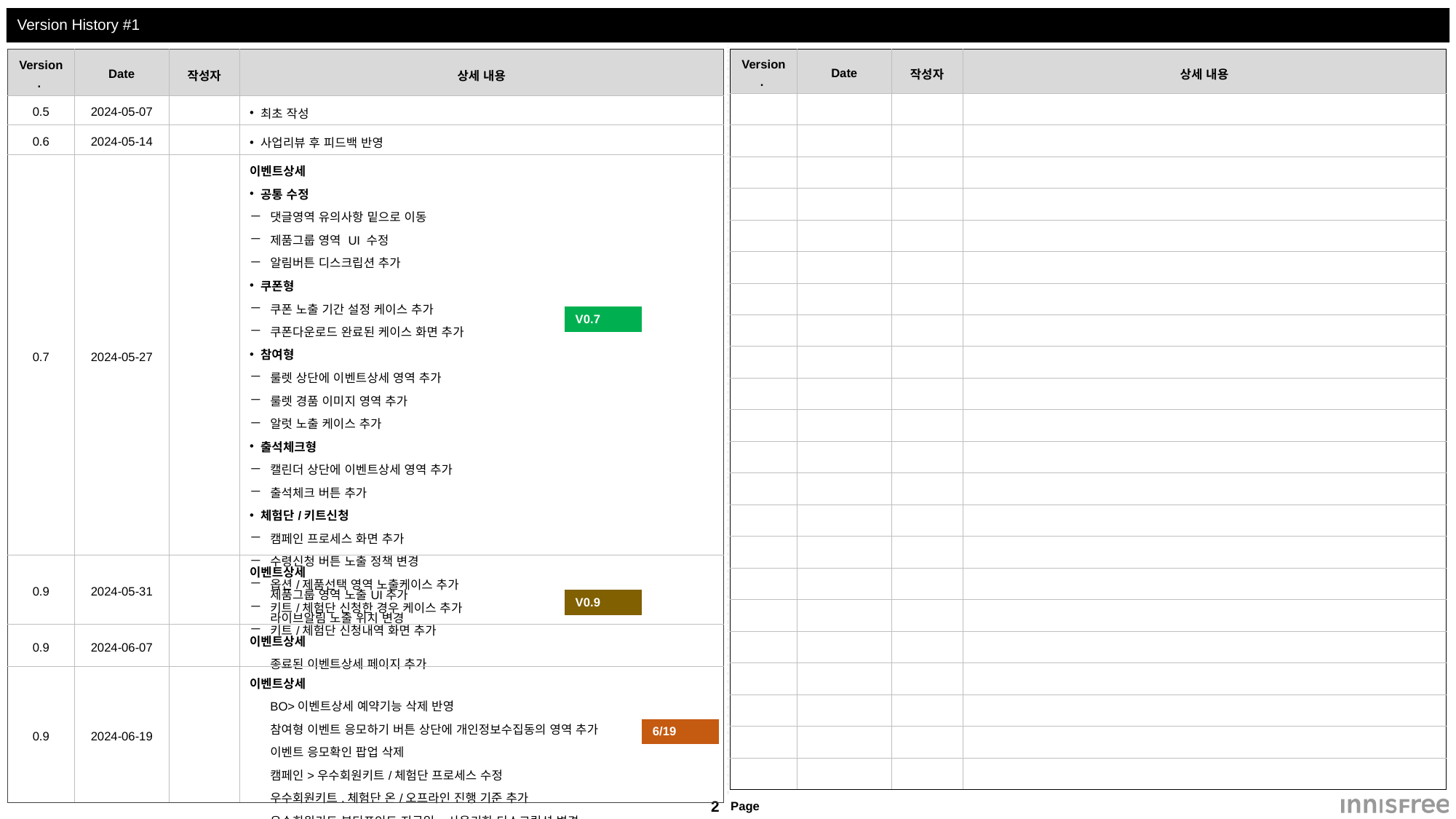

# Version History #1
| Version. | Date | 작성자 | 상세 내용 |
| --- | --- | --- | --- |
|  |  |  |  |
|  |  |  |  |
|  |  |  |  |
|  |  |  |  |
|  |  |  |  |
|  |  |  |  |
|  |  |  |  |
|  |  |  |  |
|  |  |  |  |
|  |  |  |  |
|  |  |  |  |
|  |  |  |  |
|  |  |  |  |
|  |  |  |  |
|  |  |  |  |
|  |  |  |  |
|  |  |  |  |
|  |  |  |  |
|  |  |  |  |
|  |  |  |  |
|  |  |  |  |
|  |  |  |  |
| Version. | Date | 작성자 | 상세 내용 |
| --- | --- | --- | --- |
| 0.5 | 2024-05-07 |  | 최초 작성 |
| 0.6 | 2024-05-14 |  | 사업리뷰 후 피드백 반영 |
| 0.7 | 2024-05-27 |  | 이벤트상세 공통 수정 댓글영역 유의사항 밑으로 이동 제품그룹 영역 UI 수정 알림버튼 디스크립션 추가 쿠폰형 쿠폰 노출 기간 설정 케이스 추가 쿠폰다운로드 완료된 케이스 화면 추가 참여형 룰렛 상단에 이벤트상세 영역 추가 룰렛 경품 이미지 영역 추가 알럿 노출 케이스 추가 출석체크형 캘린더 상단에 이벤트상세 영역 추가 출석체크 버튼 추가 체험단/키트신청 캠페인 프로세스 화면 추가 수령신청 버튼 노출 정책 변경 옵션/제품선택 영역 노출케이스 추가 키트/체험단 신청한 경우 케이스 추가 키트/체험단 신청내역 화면 추가 |
| 0.9 | 2024-05-31 |  | 이벤트상세 제품그룹 영역 노출UI추가 라이브알림 노출 위치 변경 |
| 0.9 | 2024-06-07 |  | 이벤트상세 종료된 이벤트상세 페이지 추가 |
| 0.9 | 2024-06-19 |  | 이벤트상세 BO>이벤트상세 예약기능 삭제 반영 참여형 이벤트 응모하기 버튼 상단에 개인정보수집동의 영역 추가 이벤트 응모확인 팝업 삭제 캠페인>우수회원키트/체험단 프로세스 수정 우수회원키트.체험단 온/오프라인 진행 기준 추가 우수회원키트 뷰티포인트 지급일, 사용기한 디스크립션 변경 |
| V0.7 |
| --- |
| V0.9 |
| --- |
| 6/19 |
| --- |